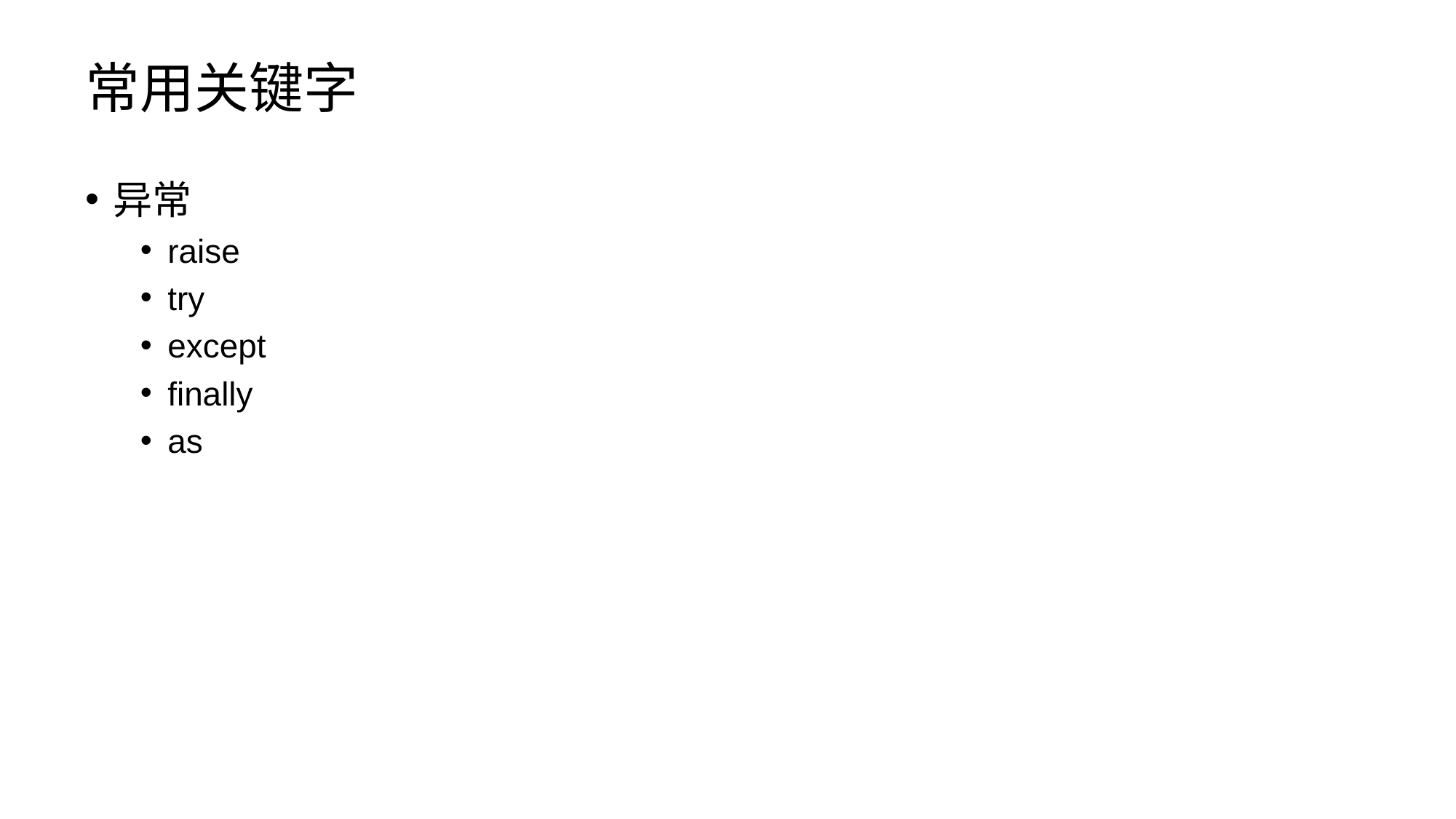

# 常用关键字
异常
raise
try
except
finally
as